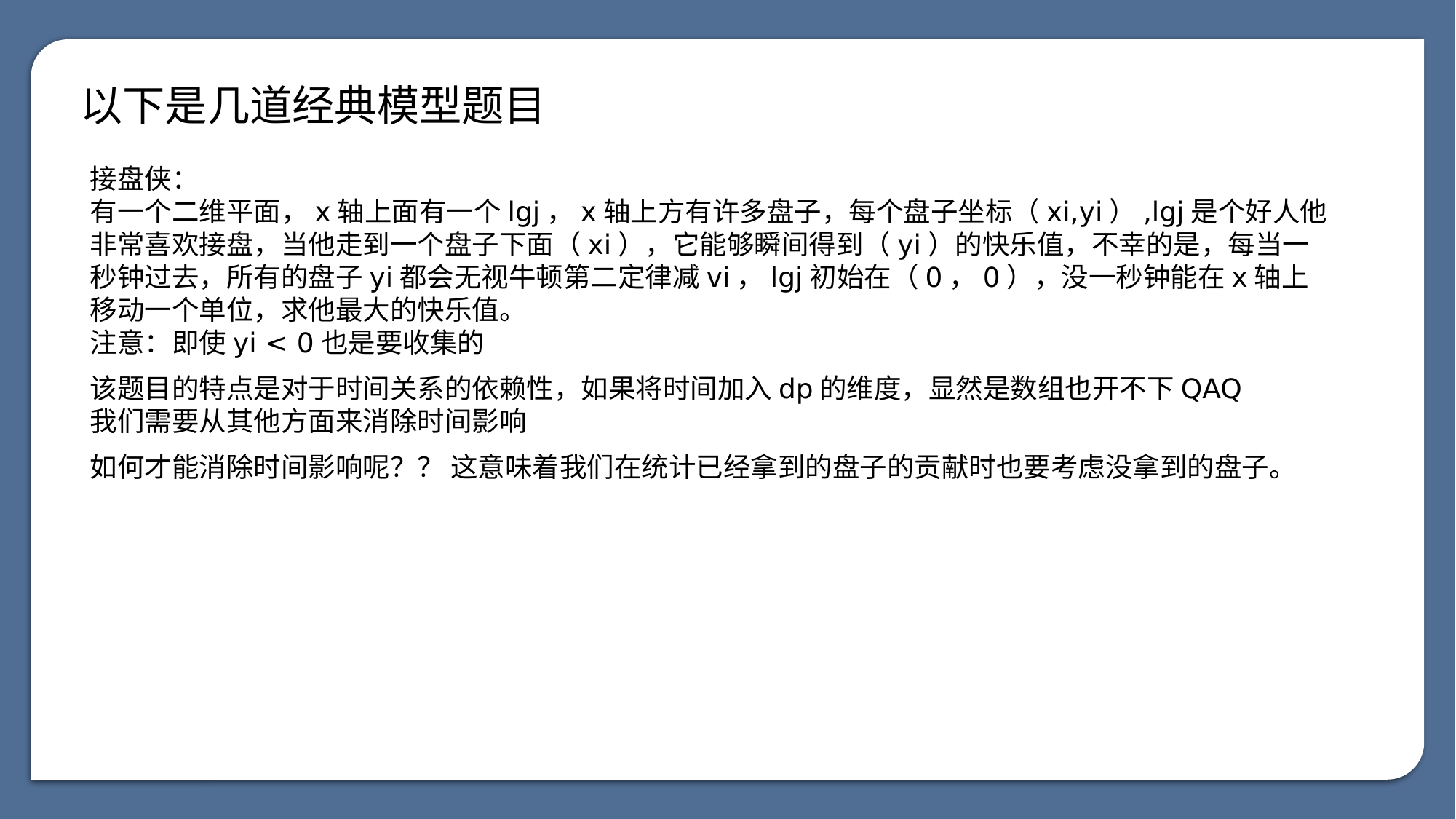

以下是几道经典模型题目
接盘侠：
有一个二维平面，x轴上面有一个lgj，x轴上方有许多盘子，每个盘子坐标（xi,yi）,lgj是个好人他非常喜欢接盘，当他走到一个盘子下面（xi），它能够瞬间得到（yi）的快乐值，不幸的是，每当一秒钟过去，所有的盘子yi都会无视牛顿第二定律减vi，lgj初始在（0，0），没一秒钟能在x轴上移动一个单位，求他最大的快乐值。
注意：即使yi < 0也是要收集的
该题目的特点是对于时间关系的依赖性，如果将时间加入dp的维度，显然是数组也开不下QAQ
我们需要从其他方面来消除时间影响
如何才能消除时间影响呢？？ 这意味着我们在统计已经拿到的盘子的贡献时也要考虑没拿到的盘子。